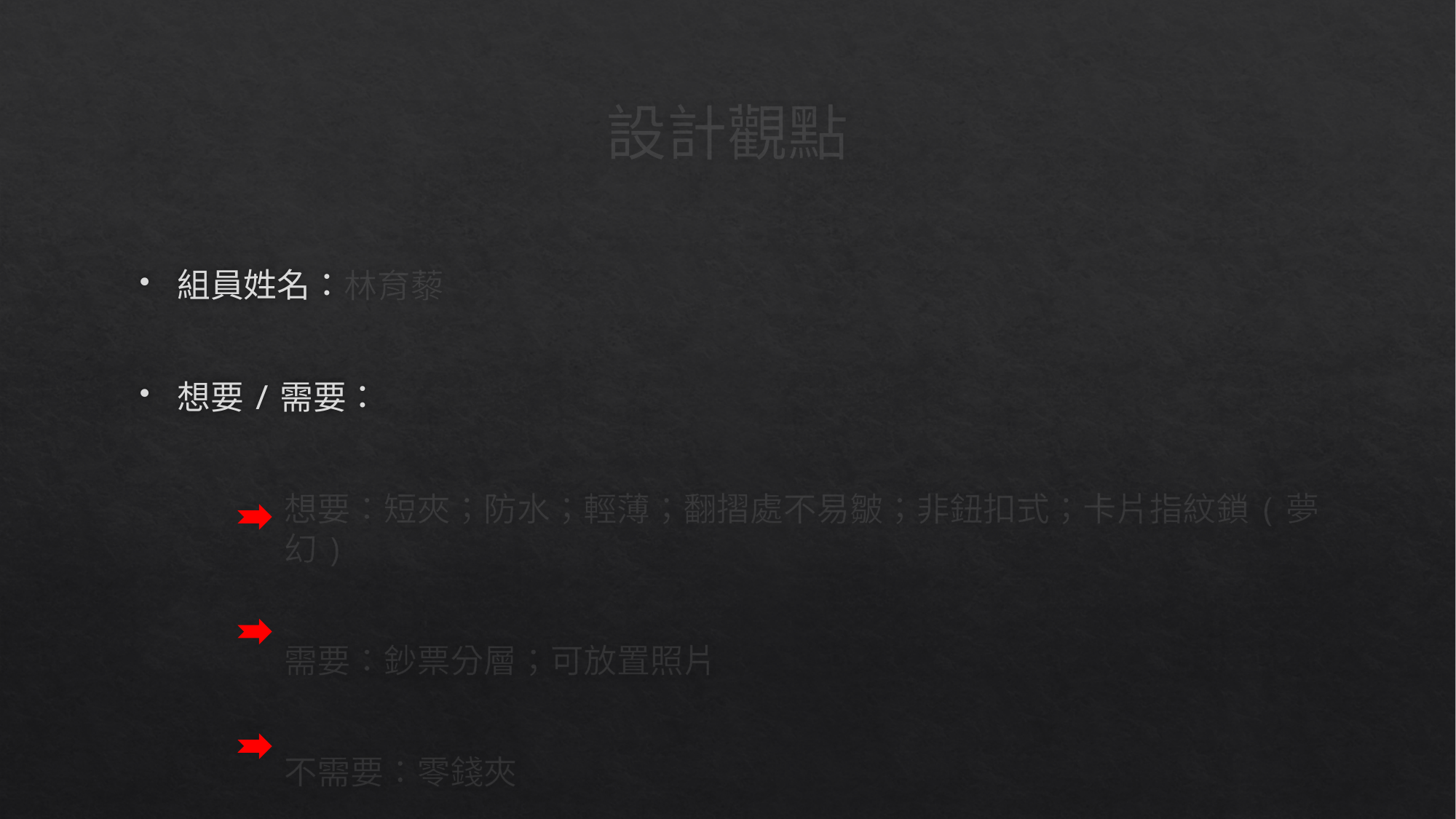

# 設計觀點

組員姓名：林育藜

想要/需要：

想要：短夾；防水；輕薄；翻摺處不易皺；非鈕扣式；卡片指紋鎖(夢幻)

需要：鈔票分層；可放置照片

不需要：零錢夾